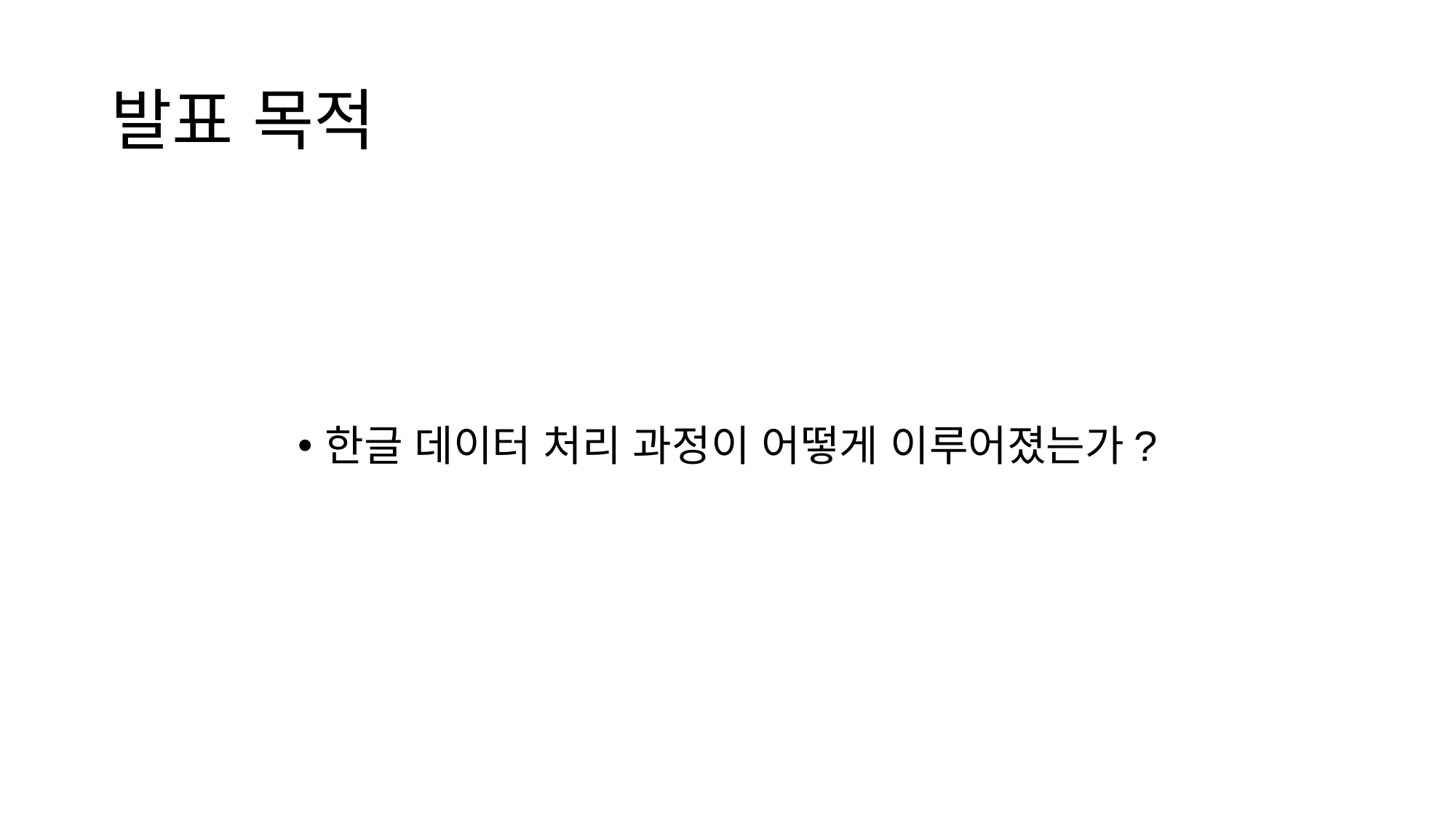

# 발표 목적
한글 데이터 처리 과정이 어떻게 이루어졌는가?